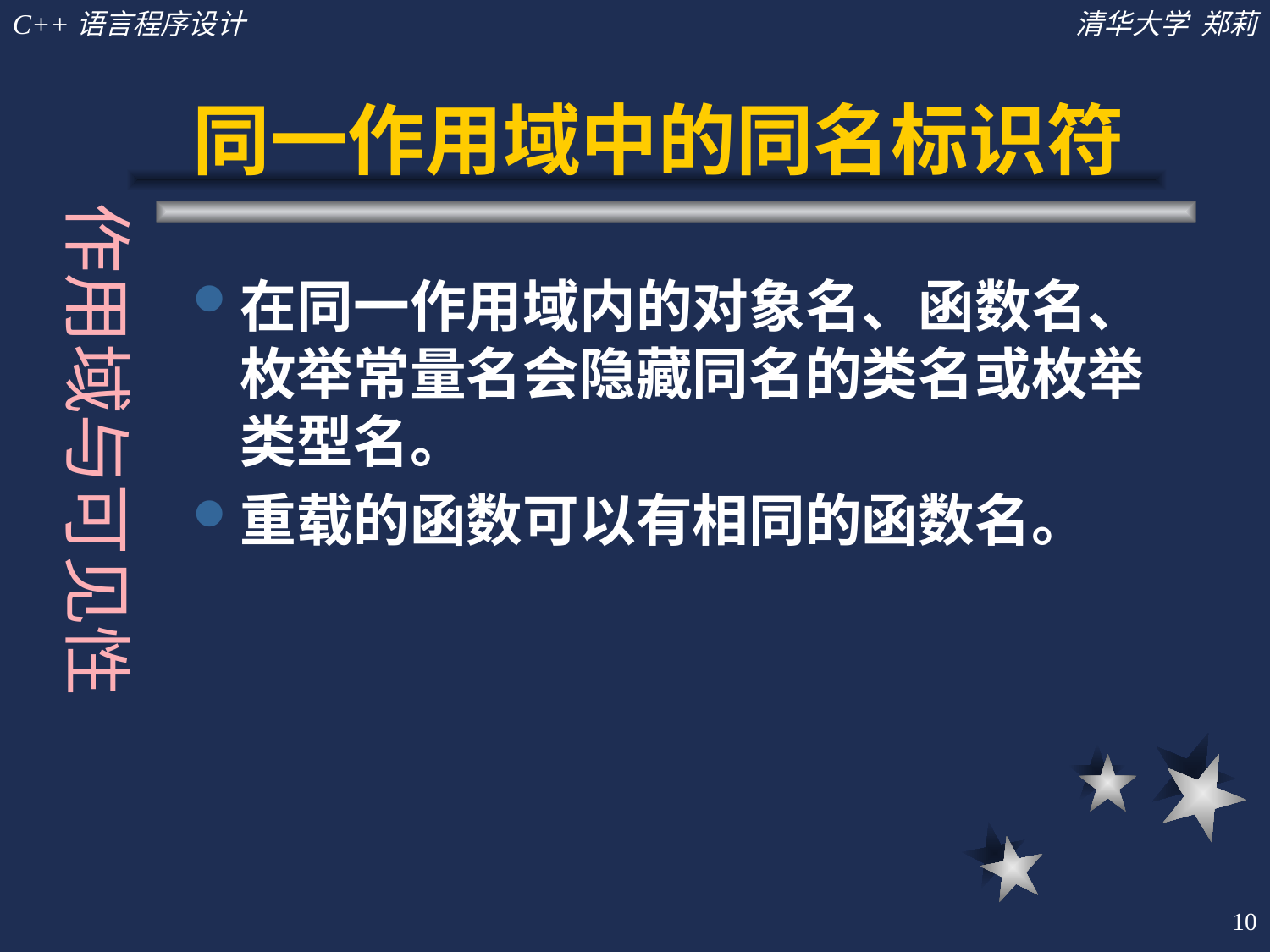

# 同一作用域中的同名标识符
作用域与可见性
在同一作用域内的对象名、函数名、枚举常量名会隐藏同名的类名或枚举类型名。
重载的函数可以有相同的函数名。
10